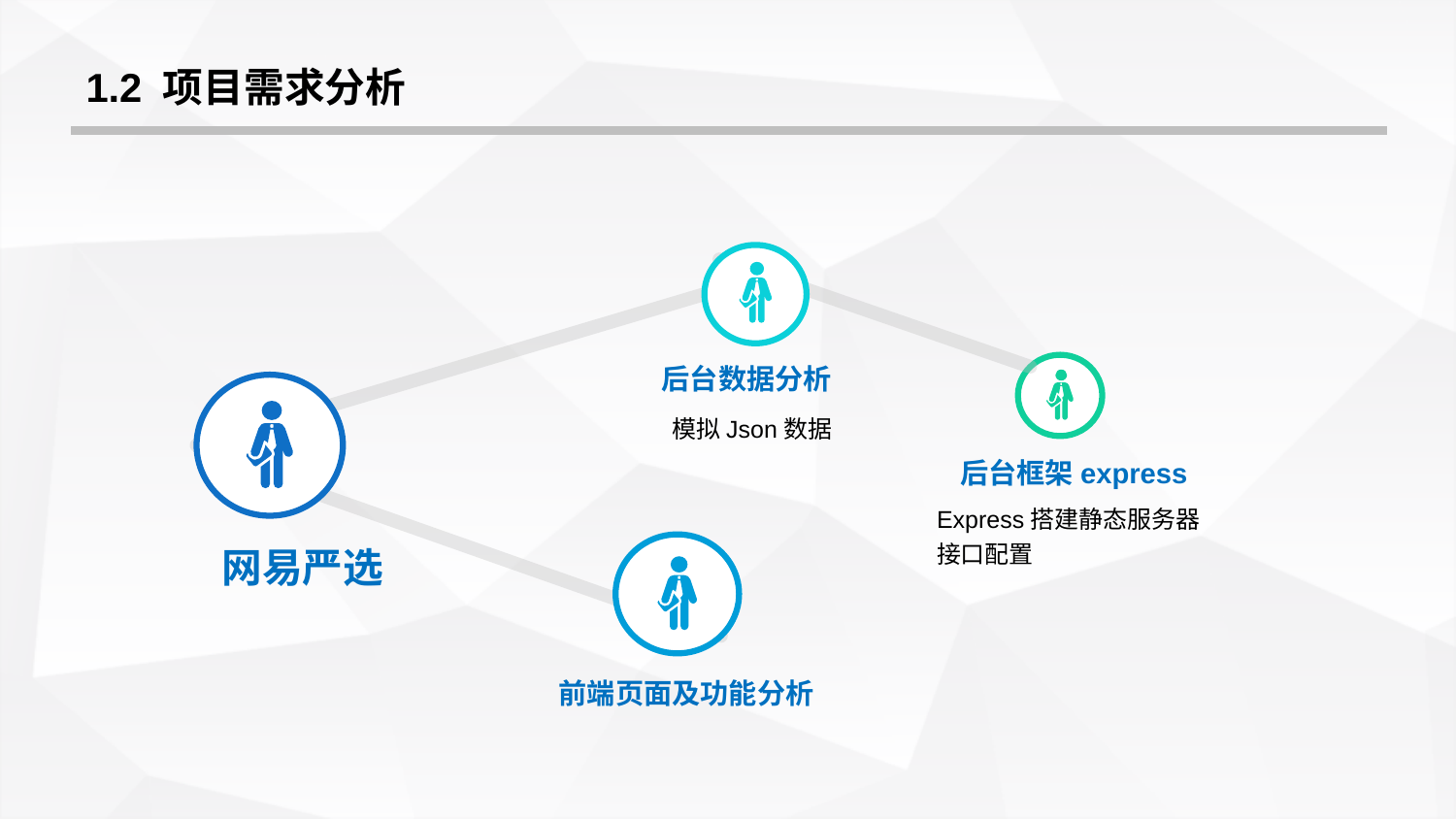

1.2 项目需求分析

后台数据分析

模拟Json数据
后台框架express
Express搭建静态服务器
接口配置
网易严选

前端页面及功能分析